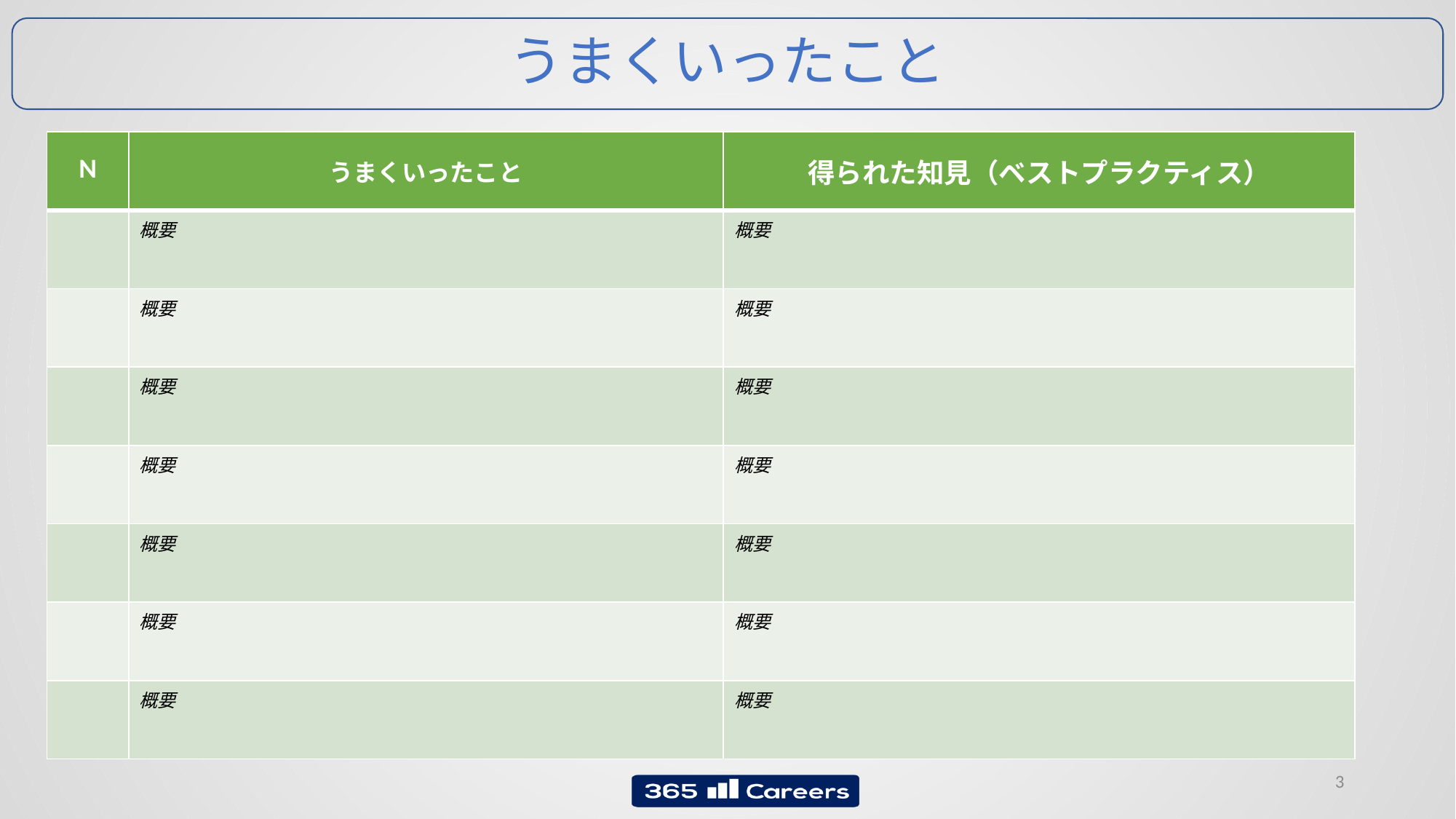

うまくいったこと
| N | うまくいったこと | 得られた知見（ベストプラクティス） |
| --- | --- | --- |
|  | 概要 | 概要 |
|  | 概要 | 概要 |
|  | 概要 | 概要 |
|  | 概要 | 概要 |
|  | 概要 | 概要 |
|  | 概要 | 概要 |
|  | 概要 | 概要 |
3